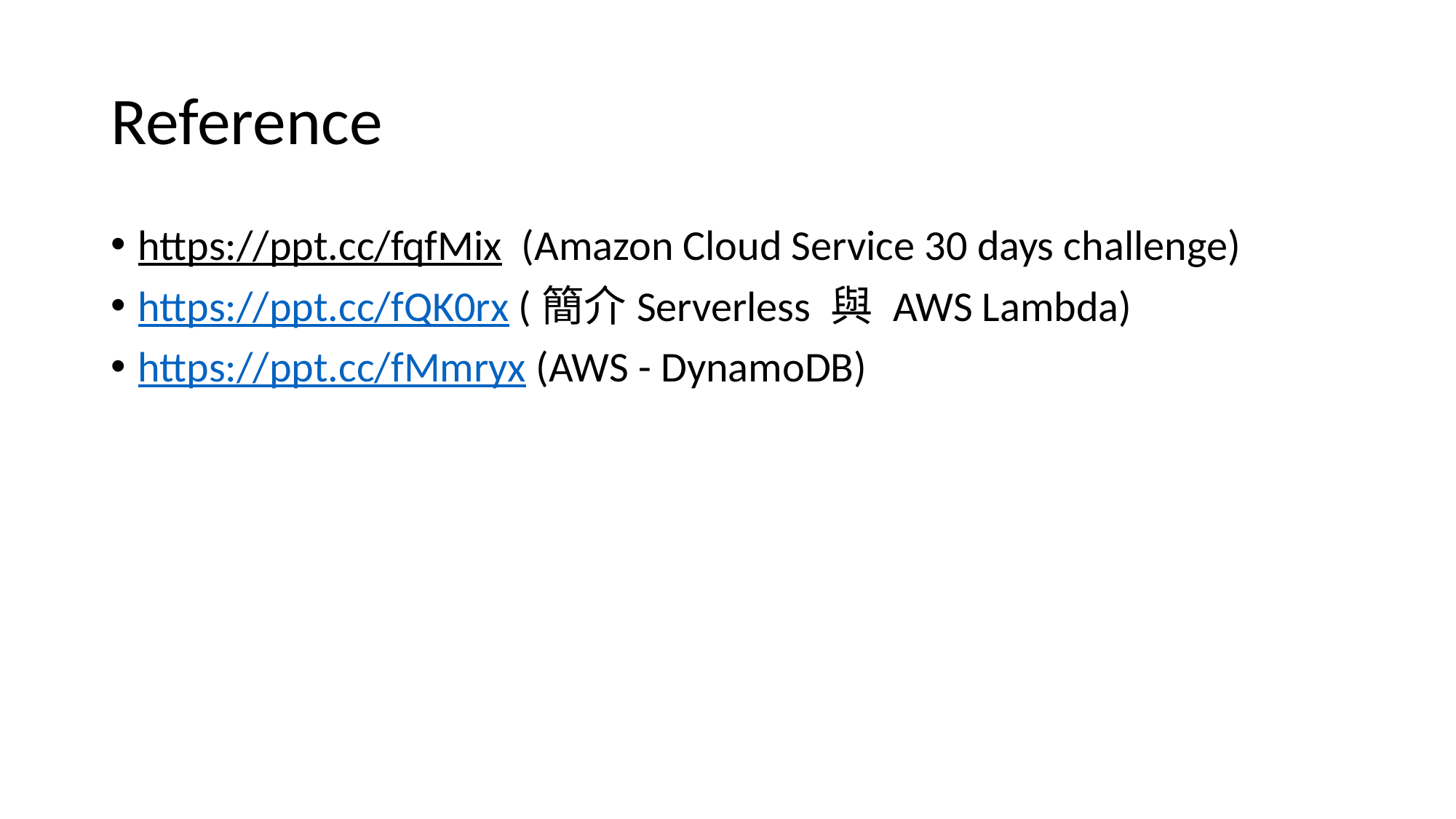

# Reference
https://ppt.cc/fqfMix  (Amazon Cloud Service 30 days challenge)
https://ppt.cc/fQK0rx (簡介Serverless 與 AWS Lambda)
https://ppt.cc/fMmryx (AWS - DynamoDB)